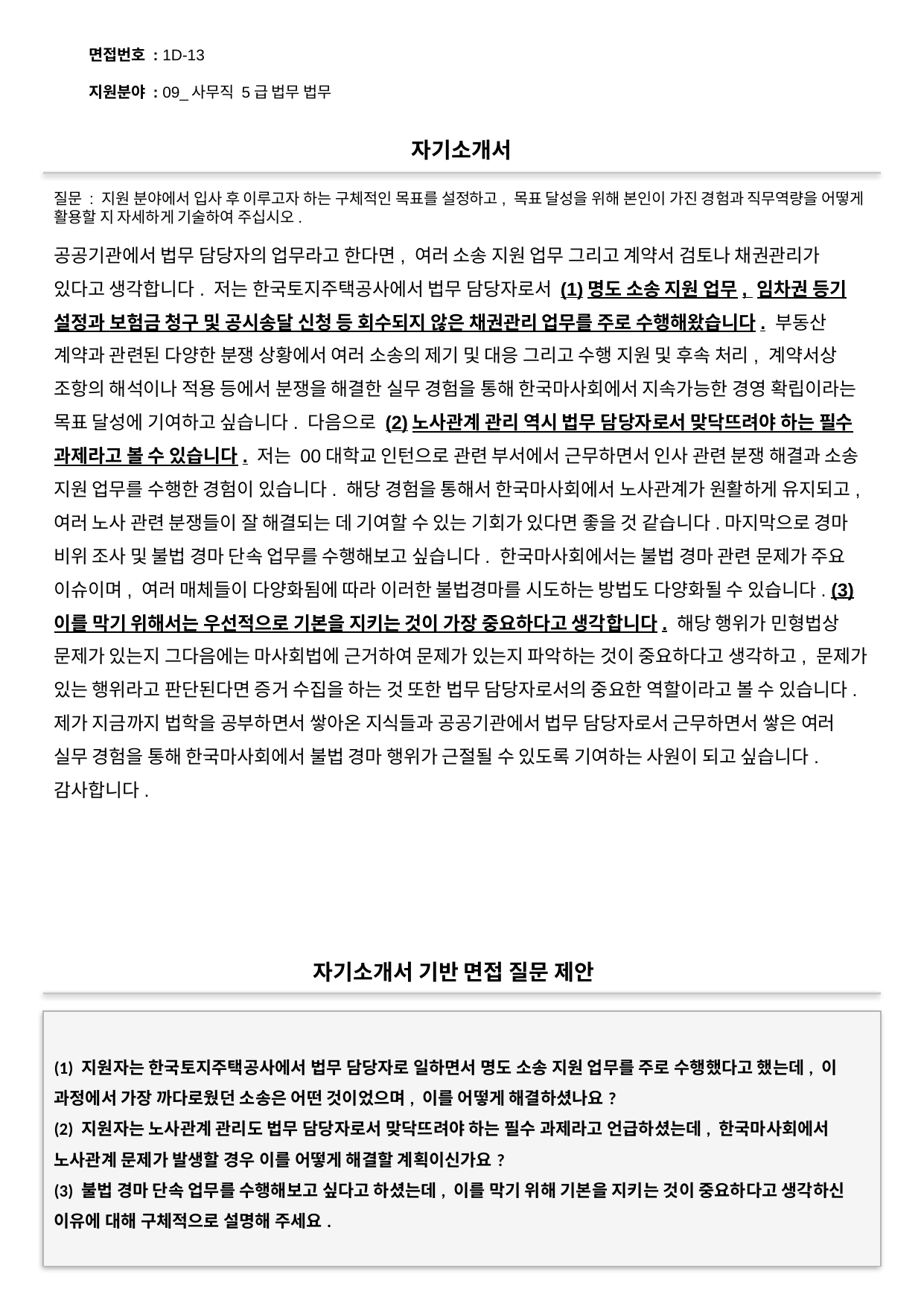

면접번호 : 1D-13

지원분야 : 09_사무직 5급 법무 법무
#

자기소개서

질문 : 지원 분야에서 입사 후 이루고자 하는 구체적인 목표를 설정하고, 목표 달성을 위해 본인이 가진 경험과 직무역량을 어떻게 활용할 지 자세하게 기술하여 주십시오.

공공기관에서 법무 담당자의 업무라고 한다면, 여러 소송 지원 업무 그리고 계약서 검토나 채권관리가 있다고 생각합니다. 저는 한국토지주택공사에서 법무 담당자로서 (1)명도 소송 지원 업무, 임차권 등기 설정과 보험금 청구 및 공시송달 신청 등 회수되지 않은 채권관리 업무를 주로 수행해왔습니다. 부동산 계약과 관련된 다양한 분쟁 상황에서 여러 소송의 제기 및 대응 그리고 수행 지원 및 후속 처리, 계약서상 조항의 해석이나 적용 등에서 분쟁을 해결한 실무 경험을 통해 한국마사회에서 지속가능한 경영 확립이라는 목표 달성에 기여하고 싶습니다. 다음으로 (2)노사관계 관리 역시 법무 담당자로서 맞닥뜨려야 하는 필수 과제라고 볼 수 있습니다. 저는 00대학교 인턴으로 관련 부서에서 근무하면서 인사 관련 분쟁 해결과 소송 지원 업무를 수행한 경험이 있습니다. 해당 경험을 통해서 한국마사회에서 노사관계가 원활하게 유지되고, 여러 노사 관련 분쟁들이 잘 해결되는 데 기여할 수 있는 기회가 있다면 좋을 것 같습니다.마지막으로 경마 비위 조사 및 불법 경마 단속 업무를 수행해보고 싶습니다. 한국마사회에서는 불법 경마 관련 문제가 주요 이슈이며, 여러 매체들이 다양화됨에 따라 이러한 불법경마를 시도하는 방법도 다양화될 수 있습니다. (3)이를 막기 위해서는 우선적으로 기본을 지키는 것이 가장 중요하다고 생각합니다. 해당 행위가 민형법상 문제가 있는지 그다음에는 마사회법에 근거하여 문제가 있는지 파악하는 것이 중요하다고 생각하고, 문제가 있는 행위라고 판단된다면 증거 수집을 하는 것 또한 법무 담당자로서의 중요한 역할이라고 볼 수 있습니다. 제가 지금까지 법학을 공부하면서 쌓아온 지식들과 공공기관에서 법무 담당자로서 근무하면서 쌓은 여러 실무 경험을 통해 한국마사회에서 불법 경마 행위가 근절될 수 있도록 기여하는 사원이 되고 싶습니다. 감사합니다.

자기소개서 기반 면접 질문 제안

(1) 지원자는 한국토지주택공사에서 법무 담당자로 일하면서 명도 소송 지원 업무를 주로 수행했다고 했는데, 이 과정에서 가장 까다로웠던 소송은 어떤 것이었으며, 이를 어떻게 해결하셨나요?
(2) 지원자는 노사관계 관리도 법무 담당자로서 맞닥뜨려야 하는 필수 과제라고 언급하셨는데, 한국마사회에서 노사관계 문제가 발생할 경우 이를 어떻게 해결할 계획이신가요?
(3) 불법 경마 단속 업무를 수행해보고 싶다고 하셨는데, 이를 막기 위해 기본을 지키는 것이 중요하다고 생각하신 이유에 대해 구체적으로 설명해 주세요.